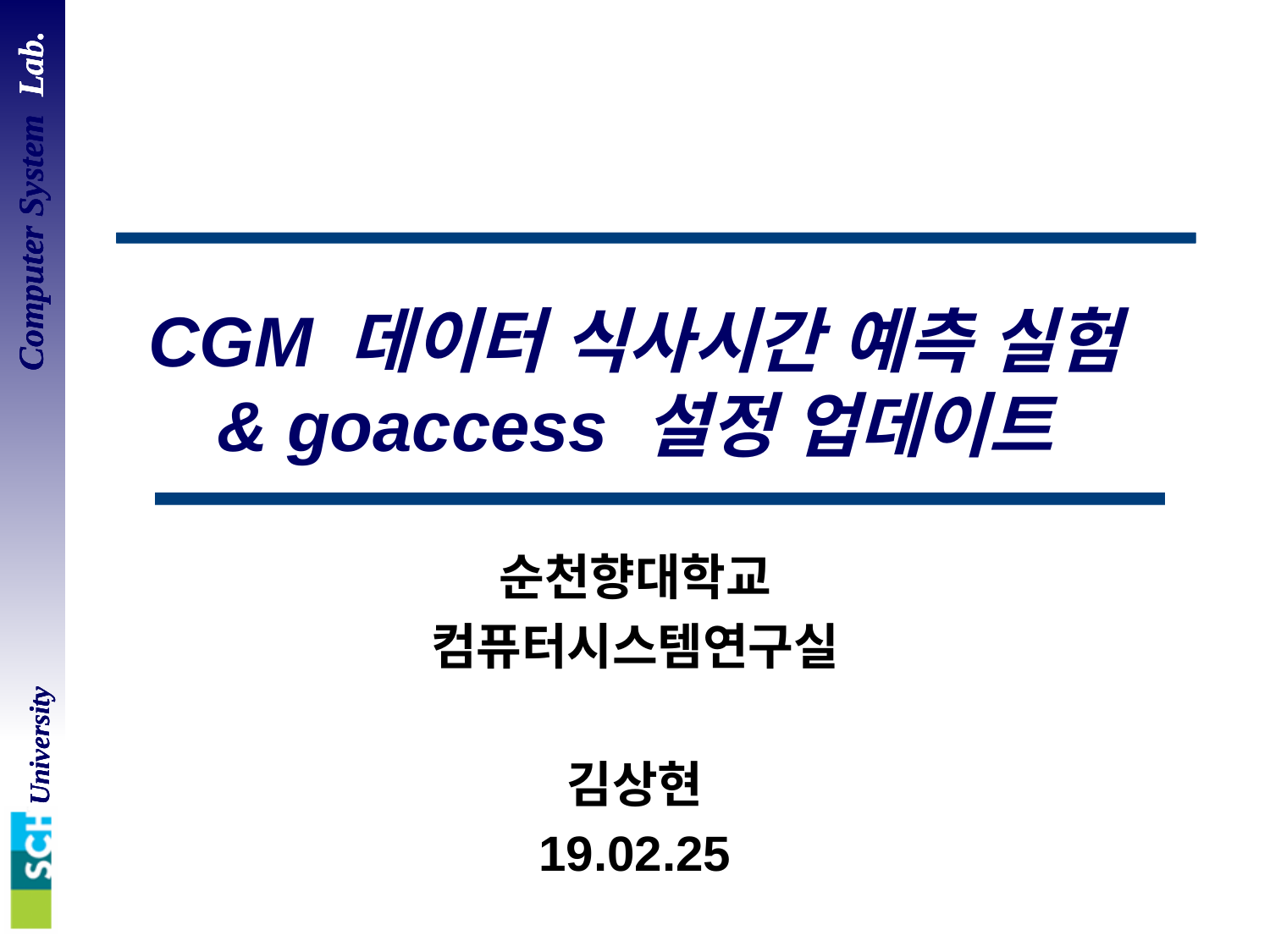

# CGM 데이터 식사시간 예측 실험 & goaccess 설정 업데이트
순천향대학교
컴퓨터시스템연구실

김상현
19.02.25